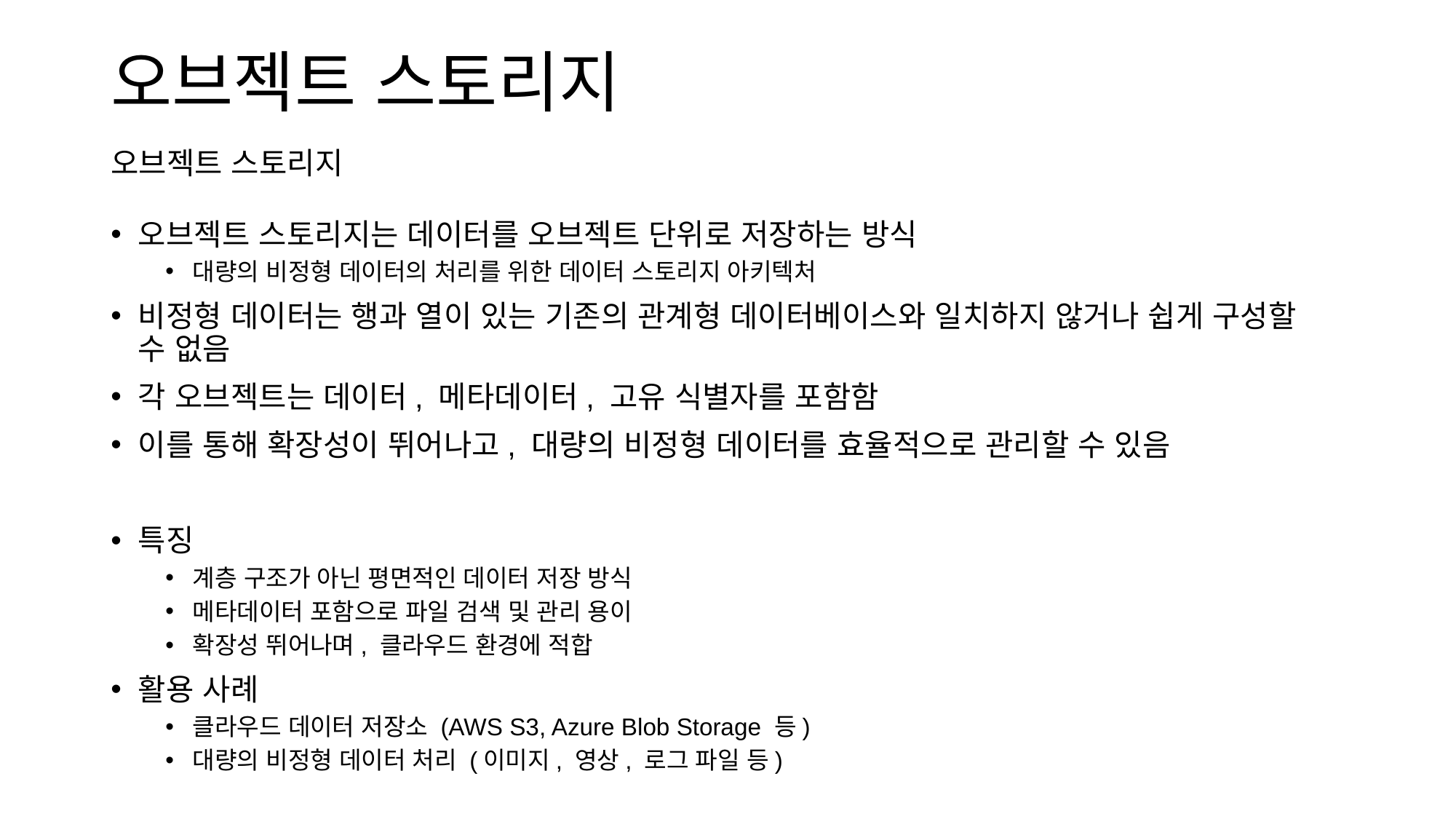

오브젝트 스토리지
오브젝트 스토리지
오브젝트 스토리지는 데이터를 오브젝트 단위로 저장하는 방식
대량의 비정형 데이터의 처리를 위한 데이터 스토리지 아키텍처
비정형 데이터는 행과 열이 있는 기존의 관계형 데이터베이스와 일치하지 않거나 쉽게 구성할 수 없음
각 오브젝트는 데이터, 메타데이터, 고유 식별자를 포함함
이를 통해 확장성이 뛰어나고, 대량의 비정형 데이터를 효율적으로 관리할 수 있음

특징
계층 구조가 아닌 평면적인 데이터 저장 방식
메타데이터 포함으로 파일 검색 및 관리 용이
확장성 뛰어나며, 클라우드 환경에 적합
활용 사례
클라우드 데이터 저장소 (AWS S3, Azure Blob Storage 등)
대량의 비정형 데이터 처리 (이미지, 영상, 로그 파일 등)